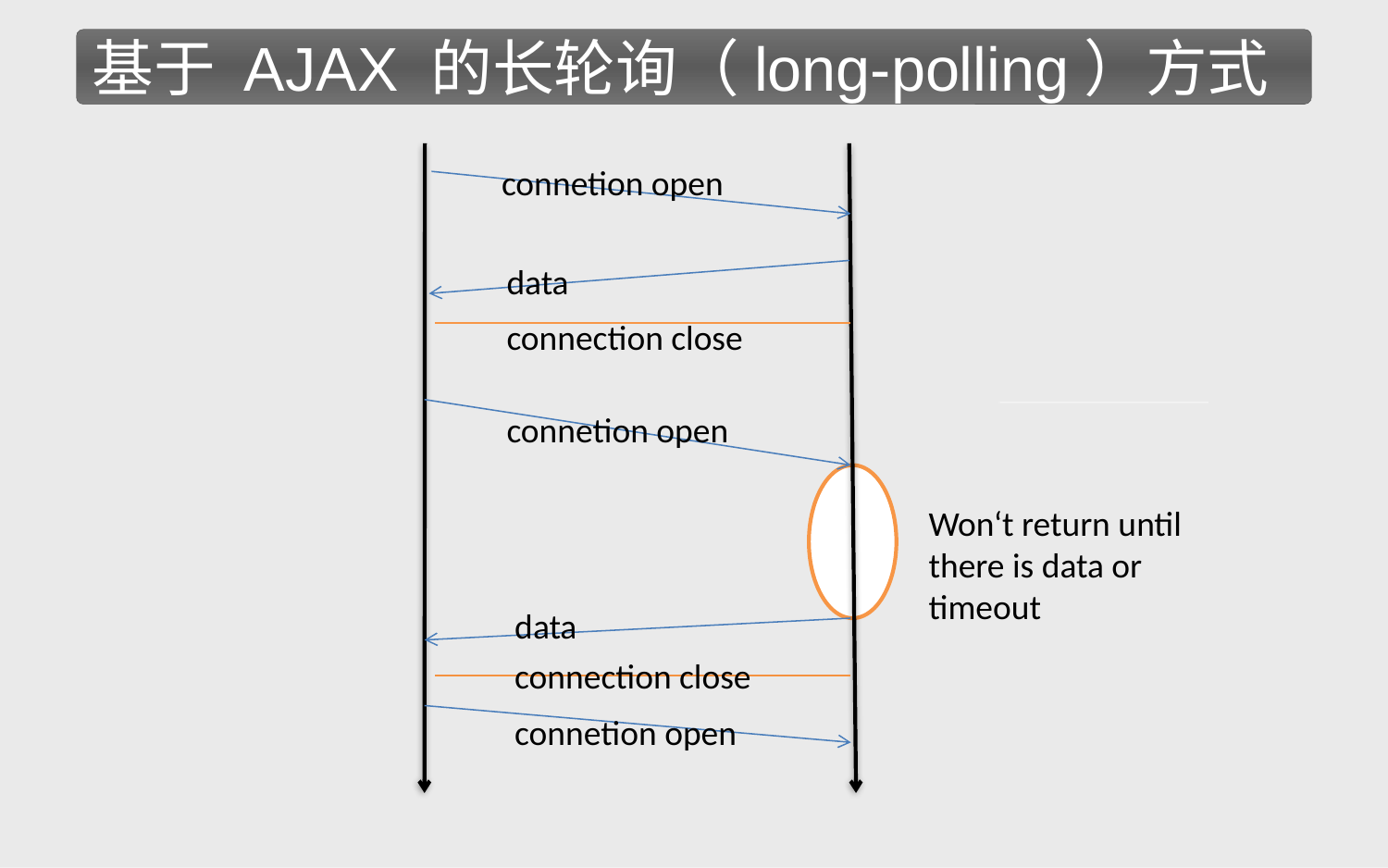

基于 AJAX 的长轮询（long-polling）方式
connetion open
data
connection close
connetion open

Won‘t return until there is data or timeout
data
connection close
connetion open